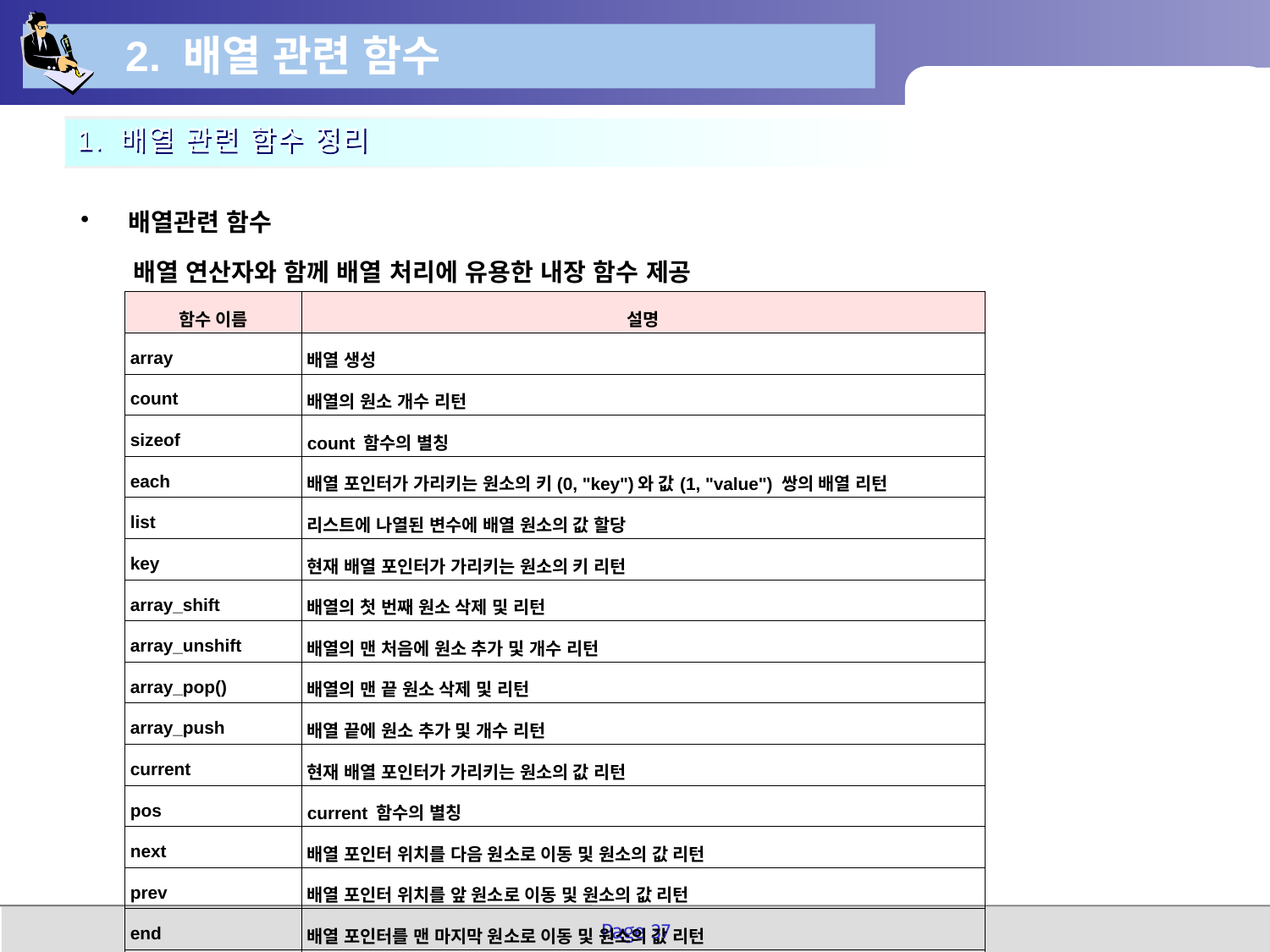

2. 배열 관련 함수
1. 배열 관련 함수 정리

배열관련 함수
배열 연산자와 함께 배열 처리에 유용한 내장 함수 제공

| 함수 이름 | 설명 |
| --- | --- |
| array | 배열 생성 |
| count | 배열의 원소 개수 리턴 |
| sizeof | count 함수의 별칭 |
| each | 배열 포인터가 가리키는 원소의 키(0, "key")와 값(1, "value") 쌍의 배열 리턴 |
| list | 리스트에 나열된 변수에 배열 원소의 값 할당 |
| key | 현재 배열 포인터가 가리키는 원소의 키 리턴 |
| array\_shift | 배열의 첫 번째 원소 삭제 및 리턴 |
| array\_unshift | 배열의 맨 처음에 원소 추가 및 개수 리턴 |
| array\_pop() | 배열의 맨 끝 원소 삭제 및 리턴 |
| array\_push | 배열 끝에 원소 추가 및 개수 리턴 |
| current | 현재 배열 포인터가 가리키는 원소의 값 리턴 |
| pos | current 함수의 별칭 |
| next | 배열 포인터 위치를 다음 원소로 이동 및 원소의 값 리턴 |
| prev | 배열 포인터 위치를 앞 원소로 이동 및 원소의 값 리턴 |
| end | 배열 포인터를 맨 마지막 원소로 이동 및 원소의 값 리턴 |
| reset | 배열 포인터를 첫 번째 원소로 이동 및 원소의 값 리턴 |
Page 37